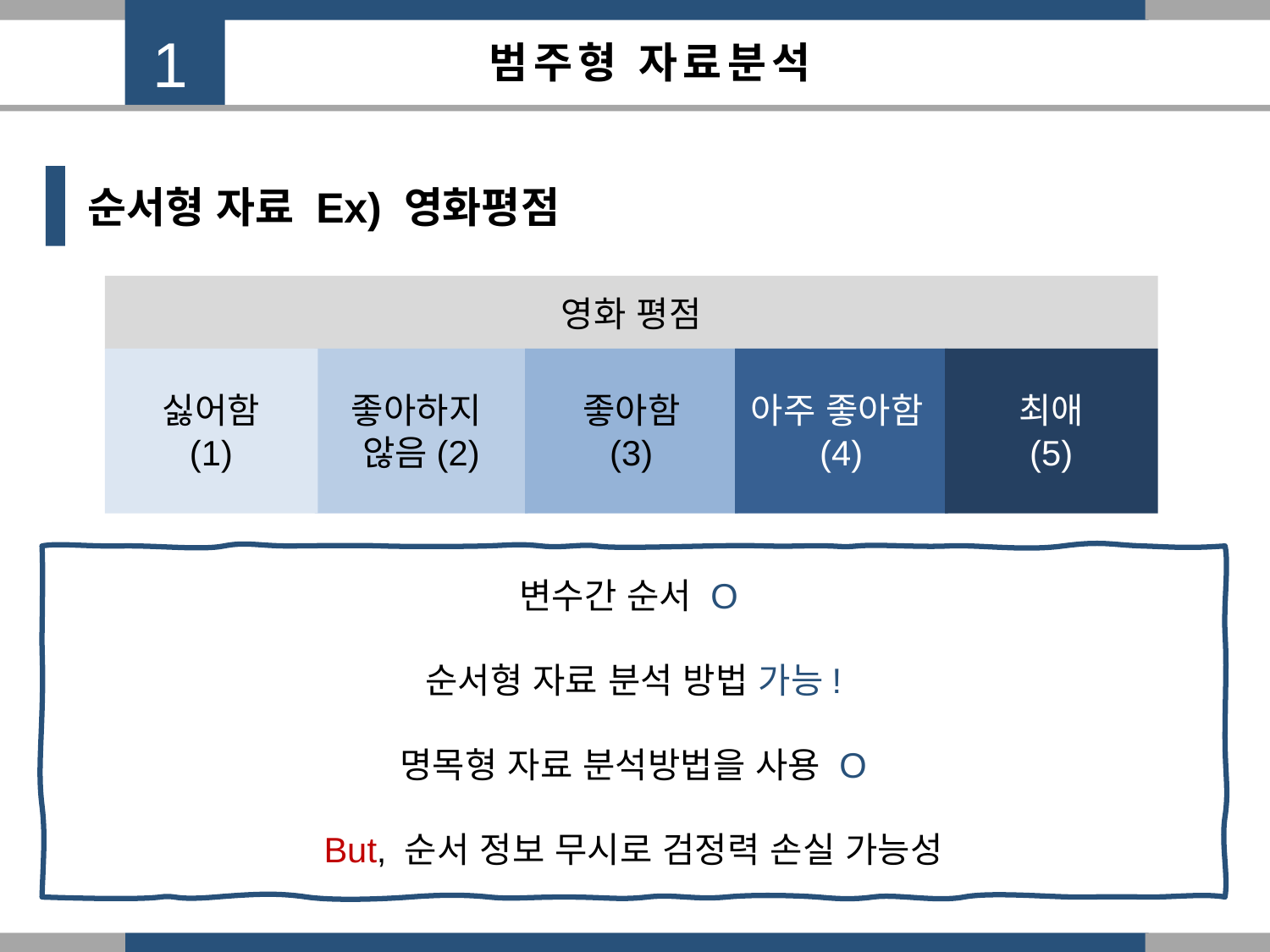

1
범주형 자료분석

순서형 자료 Ex) 영화평점
영화 평점
싫어함
(1)
좋아하지
않음(2)
좋아함
(3)
아주 좋아함(4)
최애
(5)
변수간 순서 O

순서형 자료 분석 방법 가능!

명목형 자료 분석방법을 사용 O

But, 순서 정보 무시로 검정력 손실 가능성